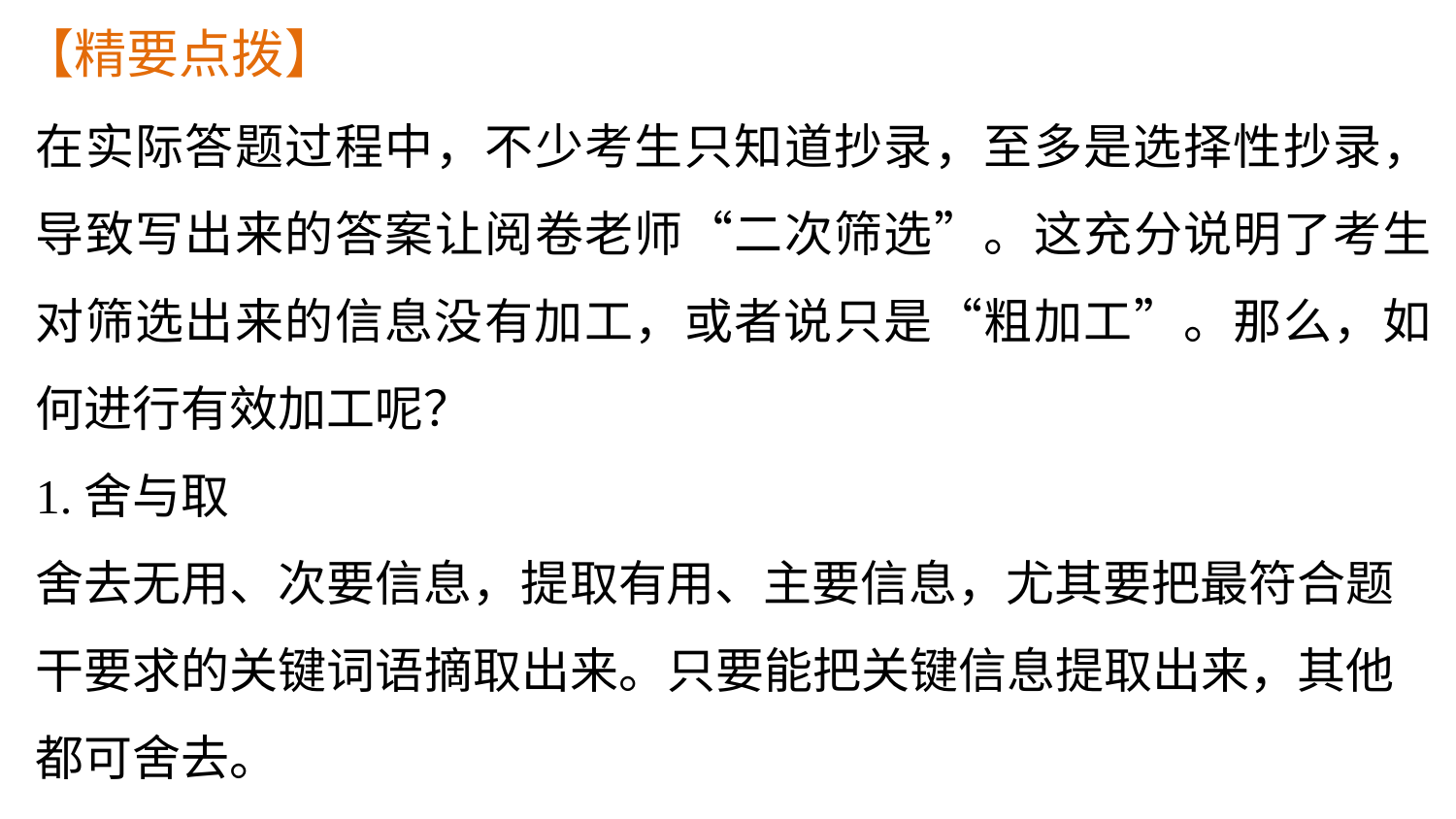

【精要点拨】
在实际答题过程中，不少考生只知道抄录，至多是选择性抄录，导致写出来的答案让阅卷老师“二次筛选”。这充分说明了考生对筛选出来的信息没有加工，或者说只是“粗加工”。那么，如何进行有效加工呢？
1.舍与取
舍去无用、次要信息，提取有用、主要信息，尤其要把最符合题干要求的关键词语摘取出来。只要能把关键信息提取出来，其他都可舍去。